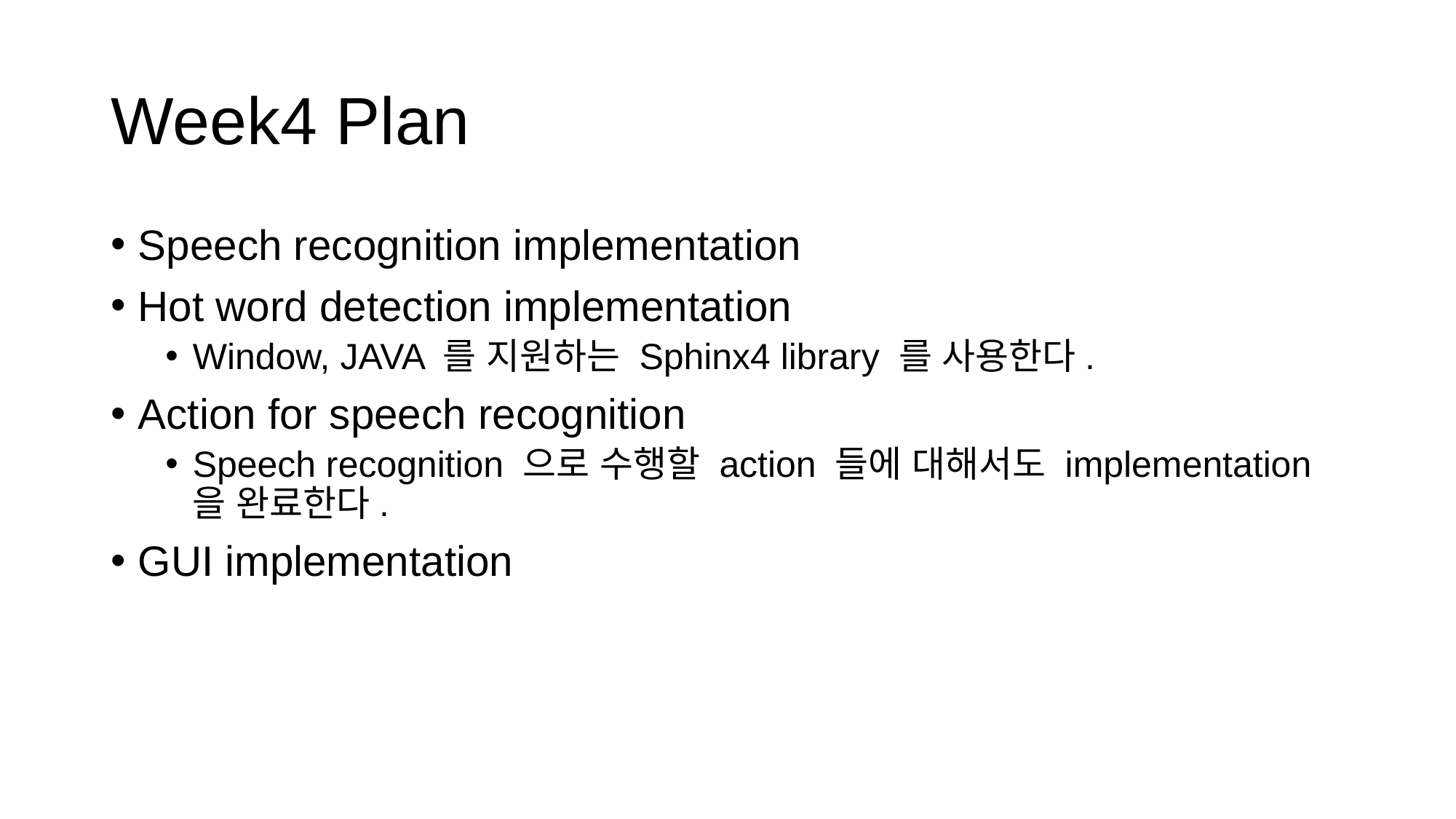

# Week4 Plan
Speech recognition implementation
Hot word detection implementation
Window, JAVA 를 지원하는 Sphinx4 library 를 사용한다.
Action for speech recognition
Speech recognition 으로 수행할 action 들에 대해서도 implementation을 완료한다.
GUI implementation